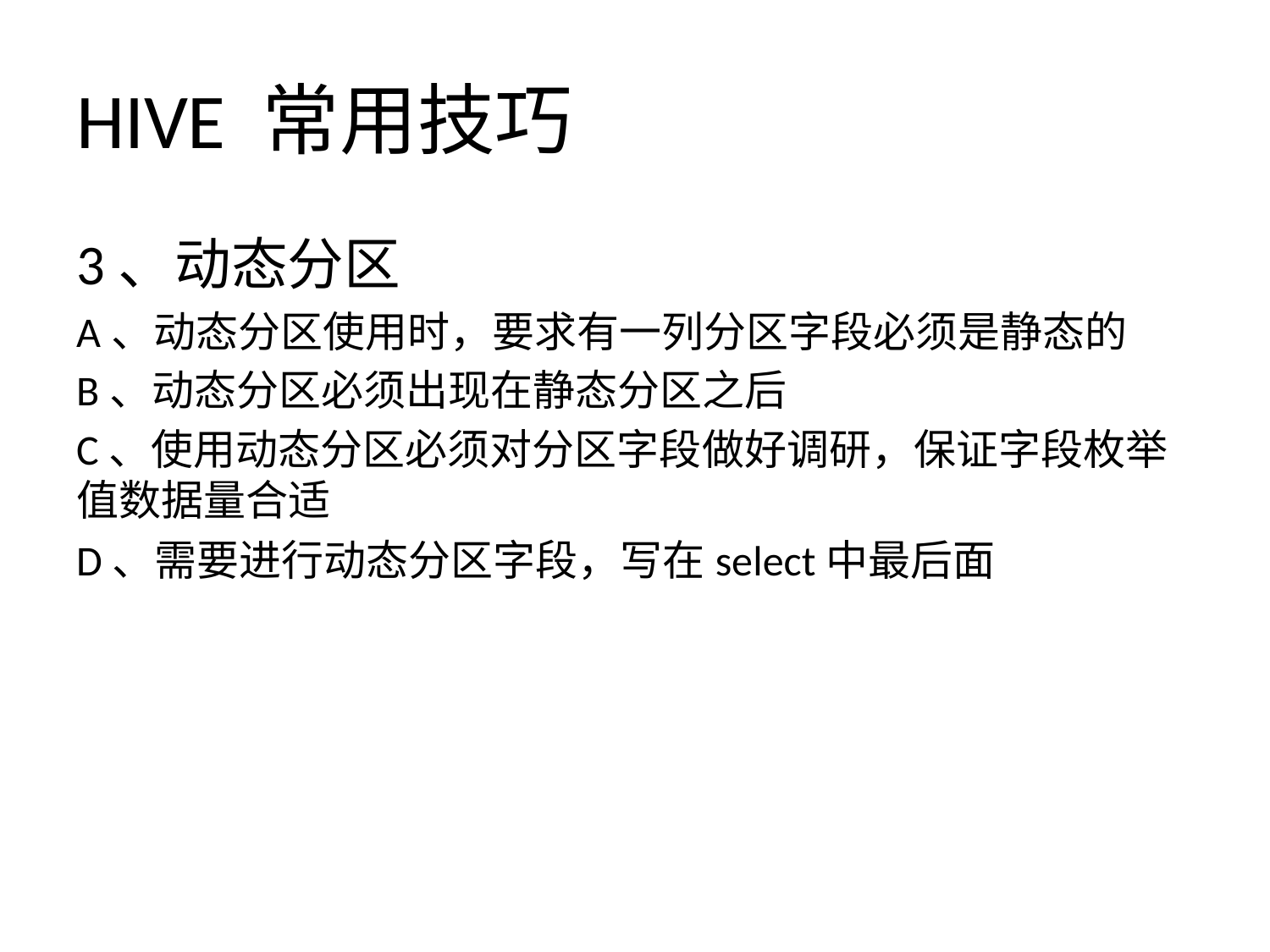

# HIVE 常用技巧
3、动态分区
A、动态分区使用时，要求有一列分区字段必须是静态的
B、动态分区必须出现在静态分区之后
C、使用动态分区必须对分区字段做好调研，保证字段枚举值数据量合适
D、需要进行动态分区字段，写在select中最后面